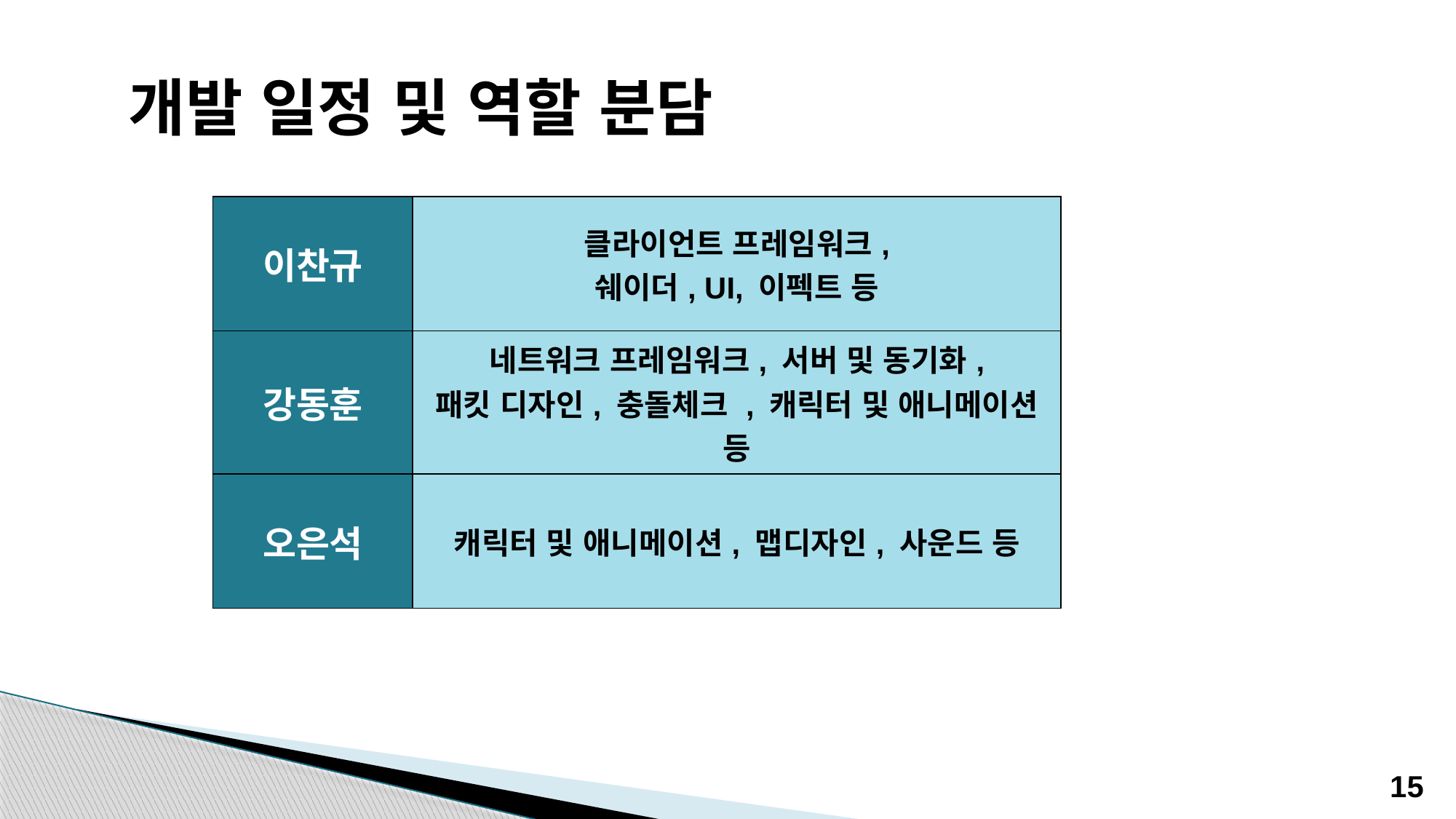

# 개발 일정 및 역할 분담
| 이찬규 | 클라이언트 프레임워크, 쉐이더, UI, 이펙트 등 |
| --- | --- |
| 강동훈 | 네트워크 프레임워크, 서버 및 동기화, 패킷 디자인, 충돌체크 , 캐릭터 및 애니메이션 등 |
| 오은석 | 캐릭터 및 애니메이션, 맵디자인, 사운드 등 |
15